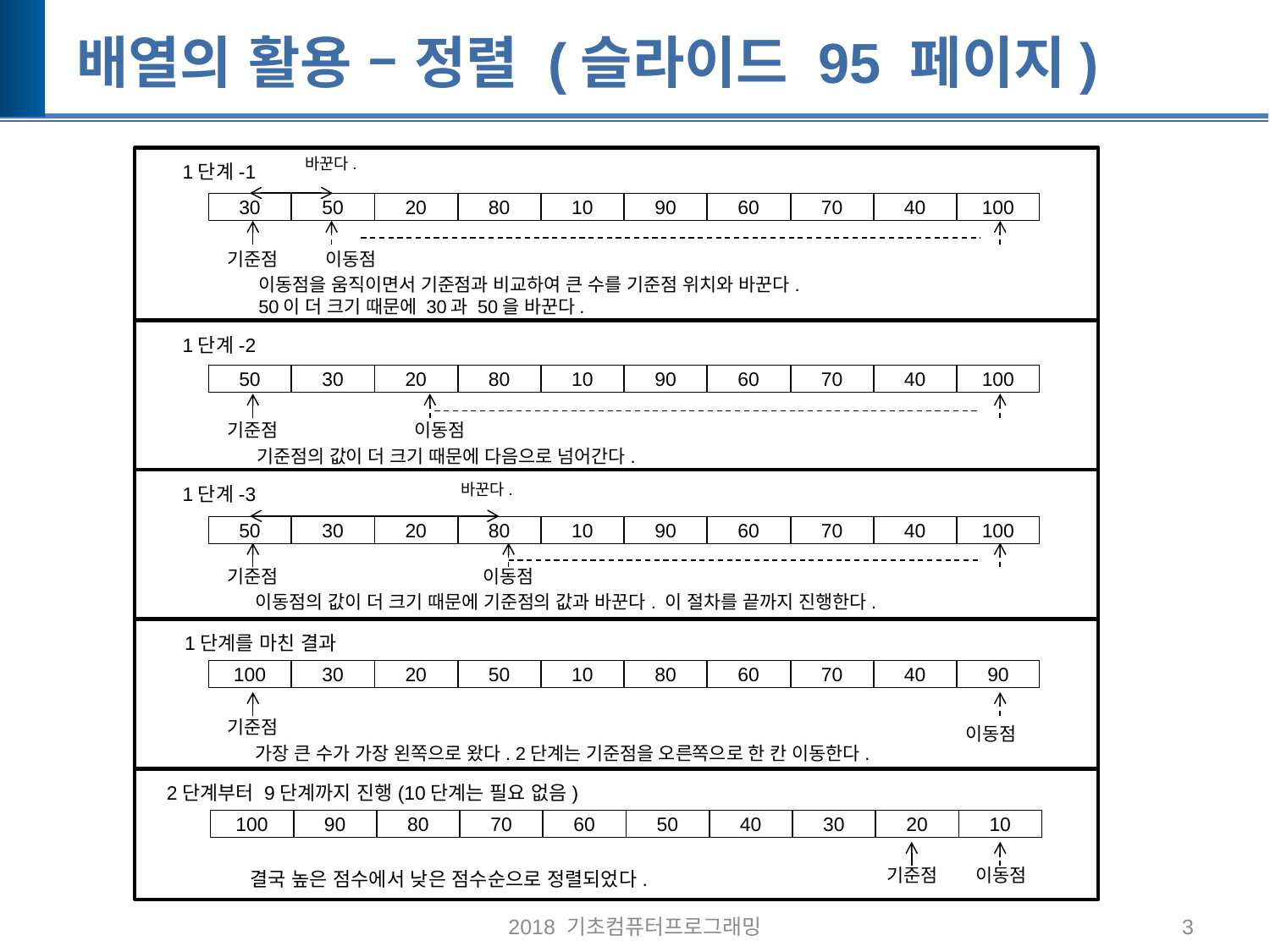

# 배열의 활용 – 정렬 (슬라이드 95 페이지)

바꾼다.
1단계-1
30
50
20
80
10
90
60
70
40
100
기준점
이동점
이동점을 움직이면서 기준점과 비교하여 큰 수를 기준점 위치와 바꾼다.
50이 더 크기 때문에 30과 50을 바꾼다.

1단계-2
50
30
20
80
10
90
60
70
40
100
기준점
이동점
기준점의 값이 더 크기 때문에 다음으로 넘어간다.

바꾼다.
1단계-3
50
30
20
80
10
90
60
70
40
100
기준점
이동점
이동점의 값이 더 크기 때문에 기준점의 값과 바꾼다. 이 절차를 끝까지 진행한다.

1단계를 마친 결과
100
30
20
50
10
80
60
70
40
90
기준점
이동점
가장 큰 수가 가장 왼쪽으로 왔다. 2단계는 기준점을 오른쪽으로 한 칸 이동한다.

2단계부터 9단계까지 진행(10단계는 필요 없음)
100
90
80
70
60
50
40
30
20
10
기준점
이동점
결국 높은 점수에서 낮은 점수순으로 정렬되었다.
2018 기초컴퓨터프로그래밍
3